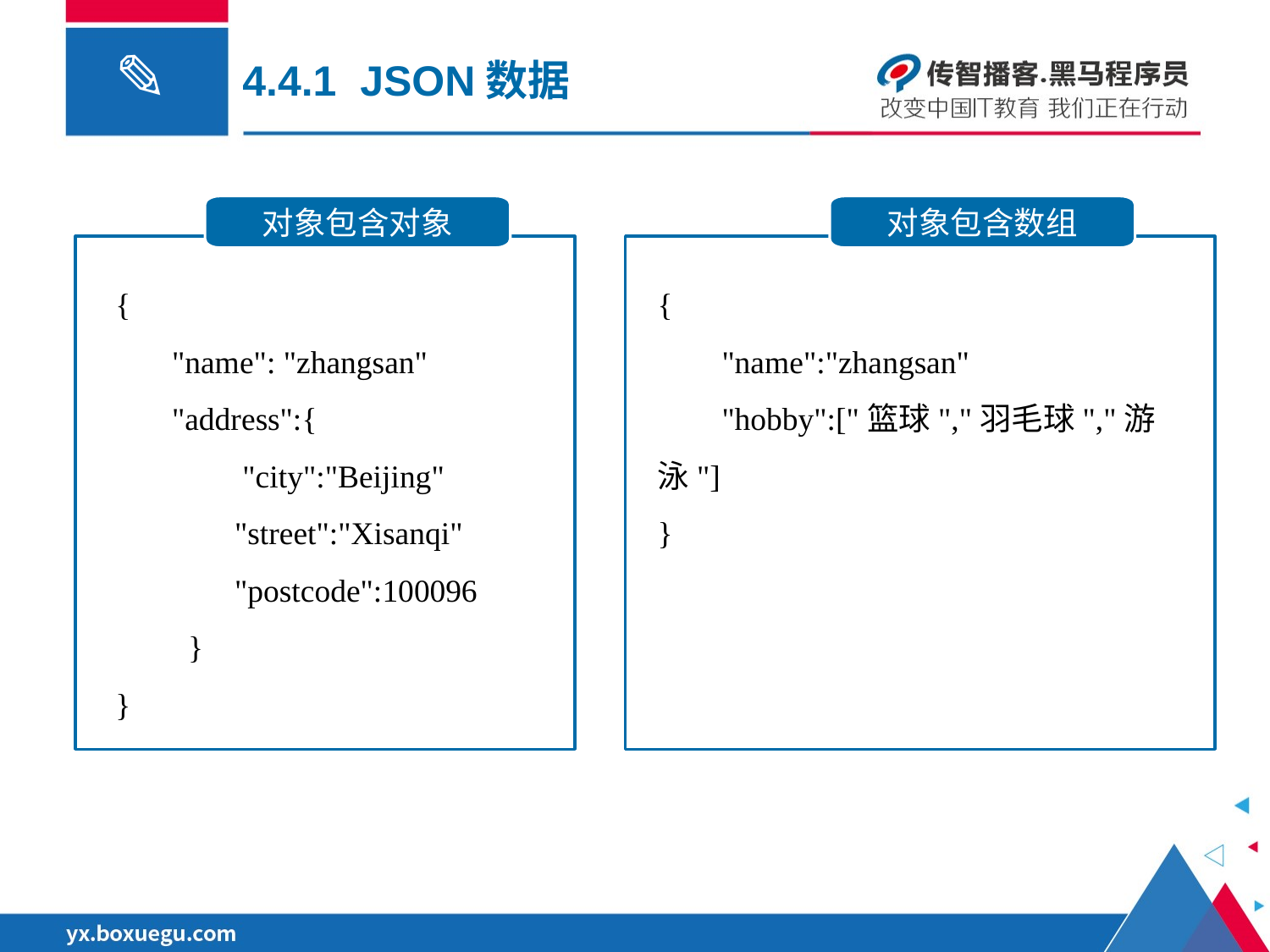

4.4.1  JSON数据

对象包含对象
对象包含数组

 {
        "name": "zhangsan"
        "address":{
	 "city":"Beijing"
	"street":"Xisanqi"
	"postcode":100096
          }
 }
{
        "name":"zhangsan"
        "hobby":["篮球","羽毛球","游泳"]
}